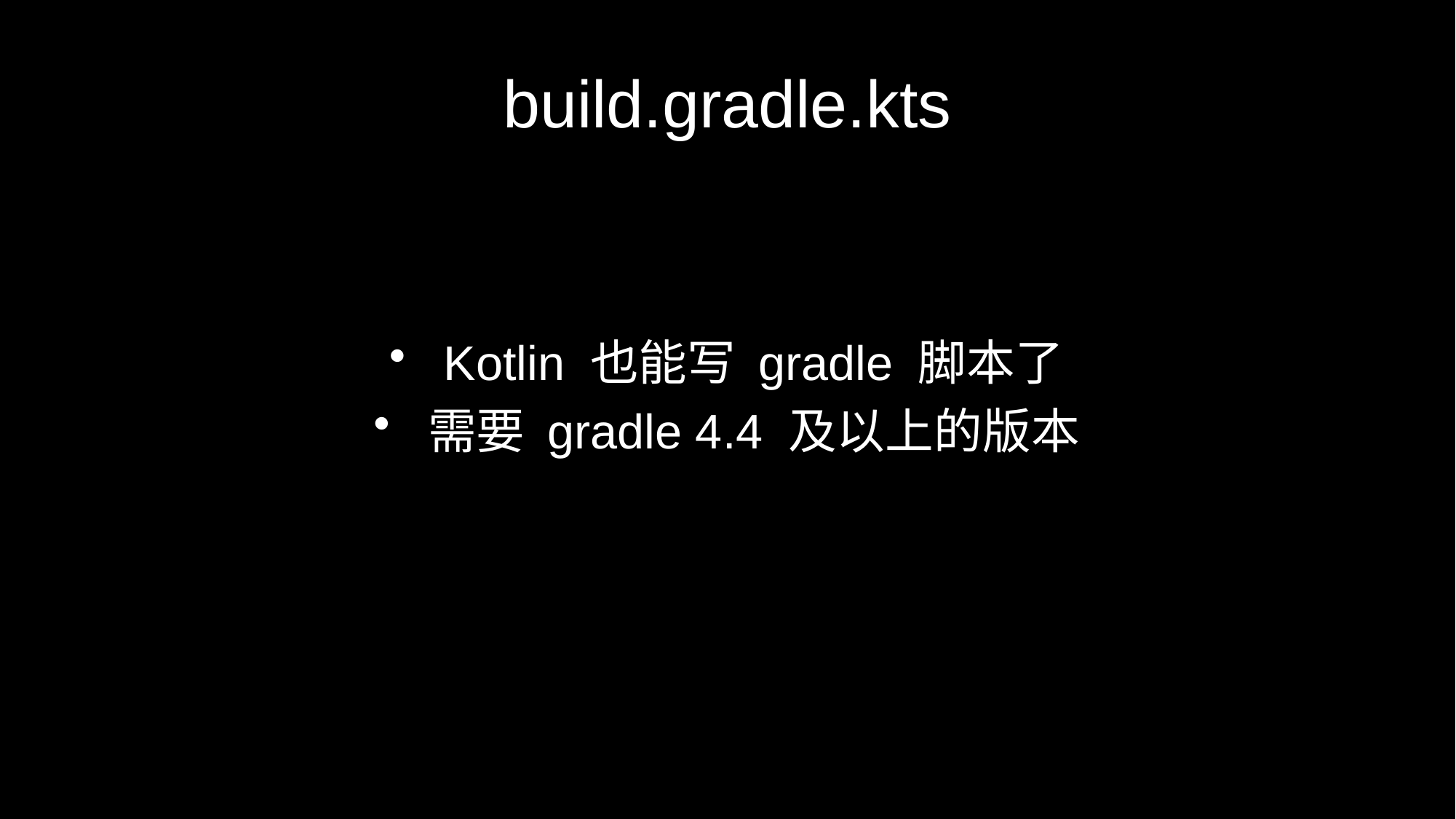

# build.gradle.kts
Kotlin 也能写 gradle 脚本了
需要 gradle 4.4 及以上的版本